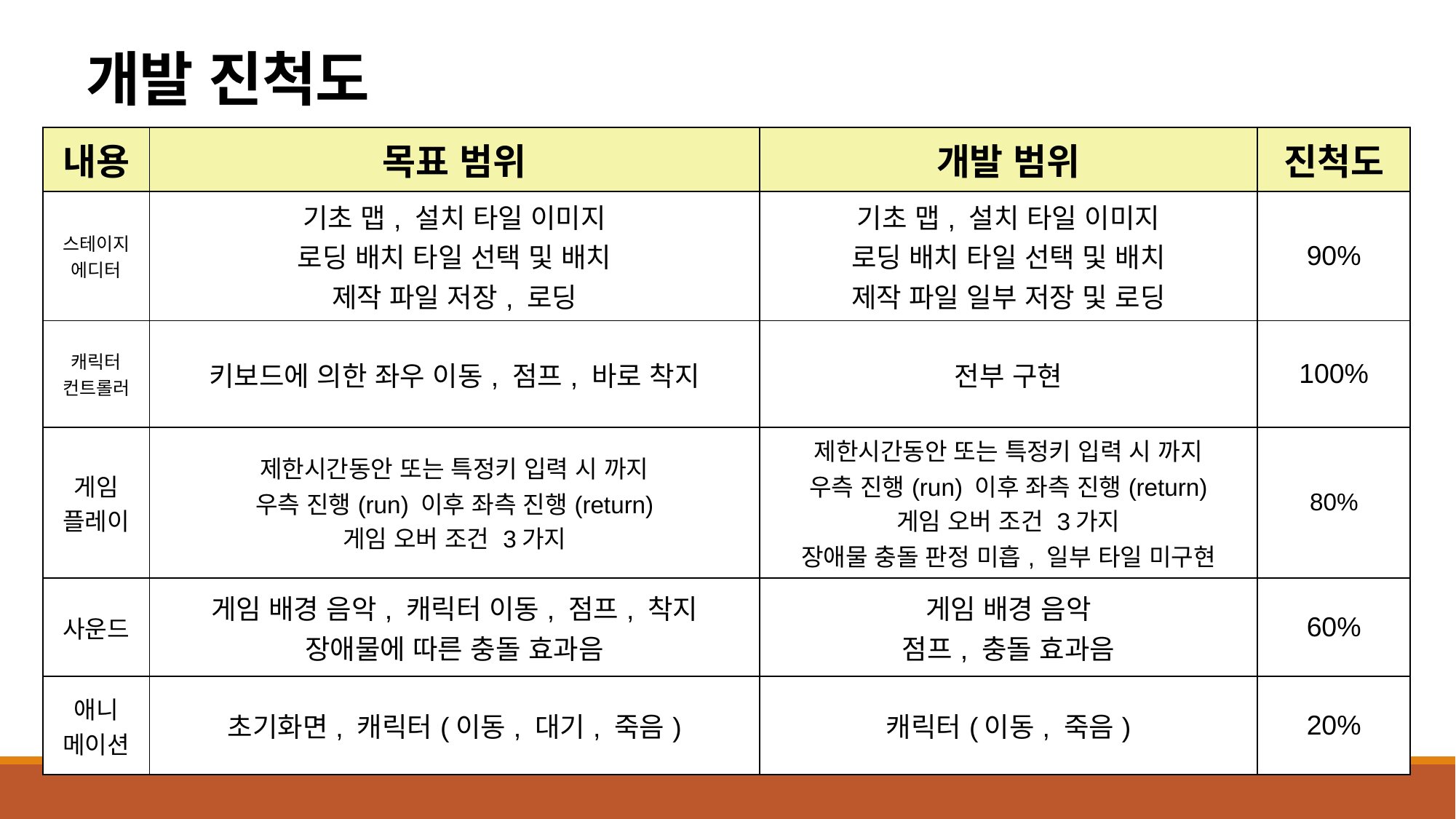

# 개발 진척도
| 내용 | 목표 범위 | 개발 범위 | 진척도 |
| --- | --- | --- | --- |
| 스테이지 에디터 | 기초 맵, 설치 타일 이미지 로딩 배치 타일 선택 및 배치 제작 파일 저장, 로딩 | 기초 맵, 설치 타일 이미지 로딩 배치 타일 선택 및 배치 제작 파일 일부 저장 및 로딩 | 90% |
| 캐릭터 컨트롤러 | 키보드에 의한 좌우 이동, 점프, 바로 착지 | 전부 구현 | 100% |
| 게임 플레이 | 제한시간동안 또는 특정키 입력 시 까지 우측 진행(run) 이후 좌측 진행(return) 게임 오버 조건 3가지 | 제한시간동안 또는 특정키 입력 시 까지 우측 진행(run) 이후 좌측 진행(return) 게임 오버 조건 3가지 장애물 충돌 판정 미흡, 일부 타일 미구현 | 80% |
| 사운드 | 게임 배경 음악, 캐릭터 이동, 점프, 착지 장애물에 따른 충돌 효과음 | 게임 배경 음악 점프, 충돌 효과음 | 60% |
| 애니 메이션 | 초기화면, 캐릭터(이동, 대기, 죽음) | 캐릭터(이동, 죽음) | 20% |